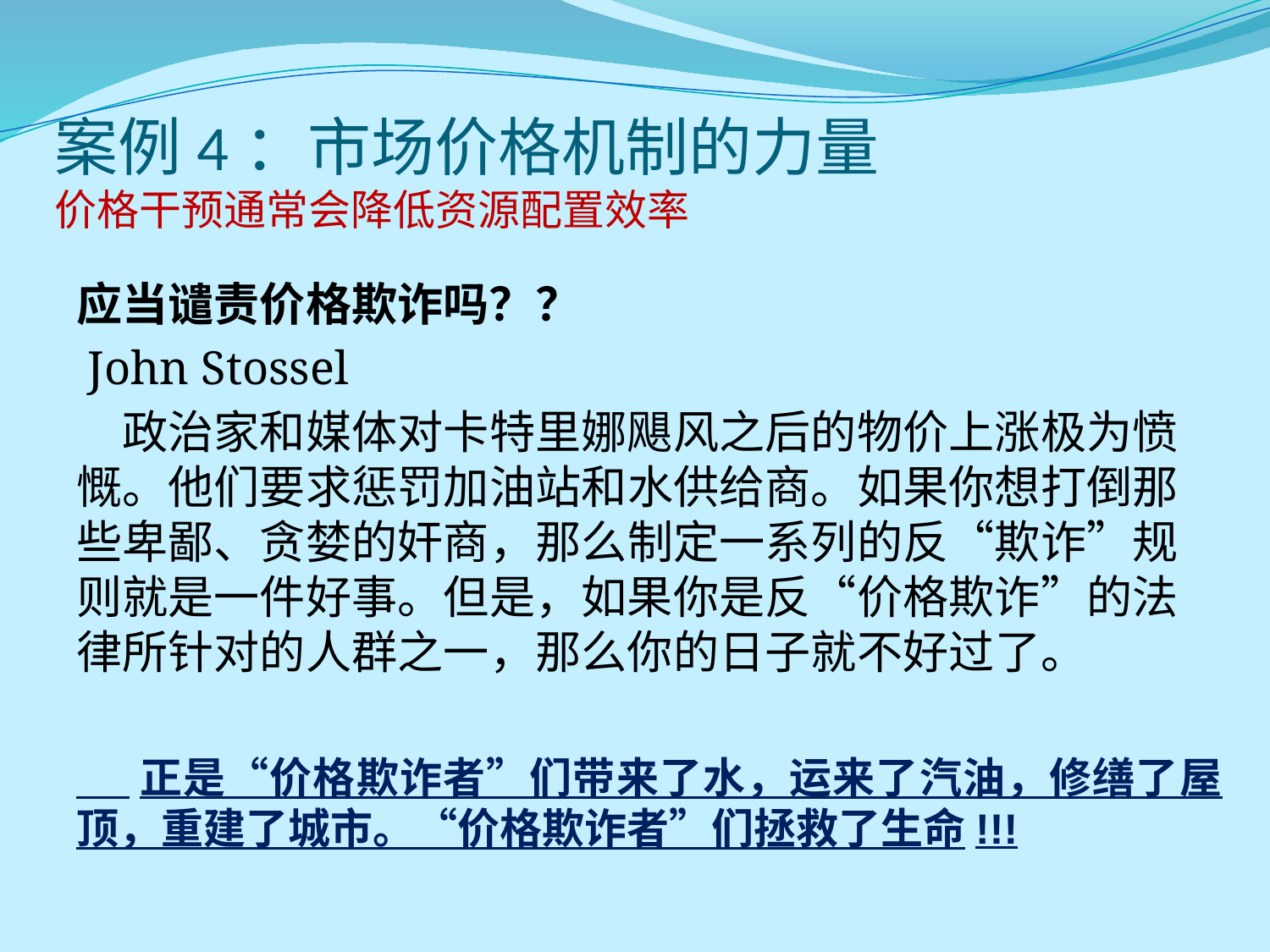

# 案例4：市场价格机制的力量 价格干预通常会降低资源配置效率
应当谴责价格欺诈吗？？
 John Stossel
　政治家和媒体对卡特里娜飓风之后的物价上涨极为愤慨。他们要求惩罚加油站和水供给商。如果你想打倒那些卑鄙、贪婪的奸商，那么制定一系列的反“欺诈”规则就是一件好事。但是，如果你是反“价格欺诈”的法律所针对的人群之一，那么你的日子就不好过了。

     正是“价格欺诈者”们带来了水，运来了汽油，修缮了屋顶，重建了城市。“价格欺诈者”们拯救了生命!!!

39